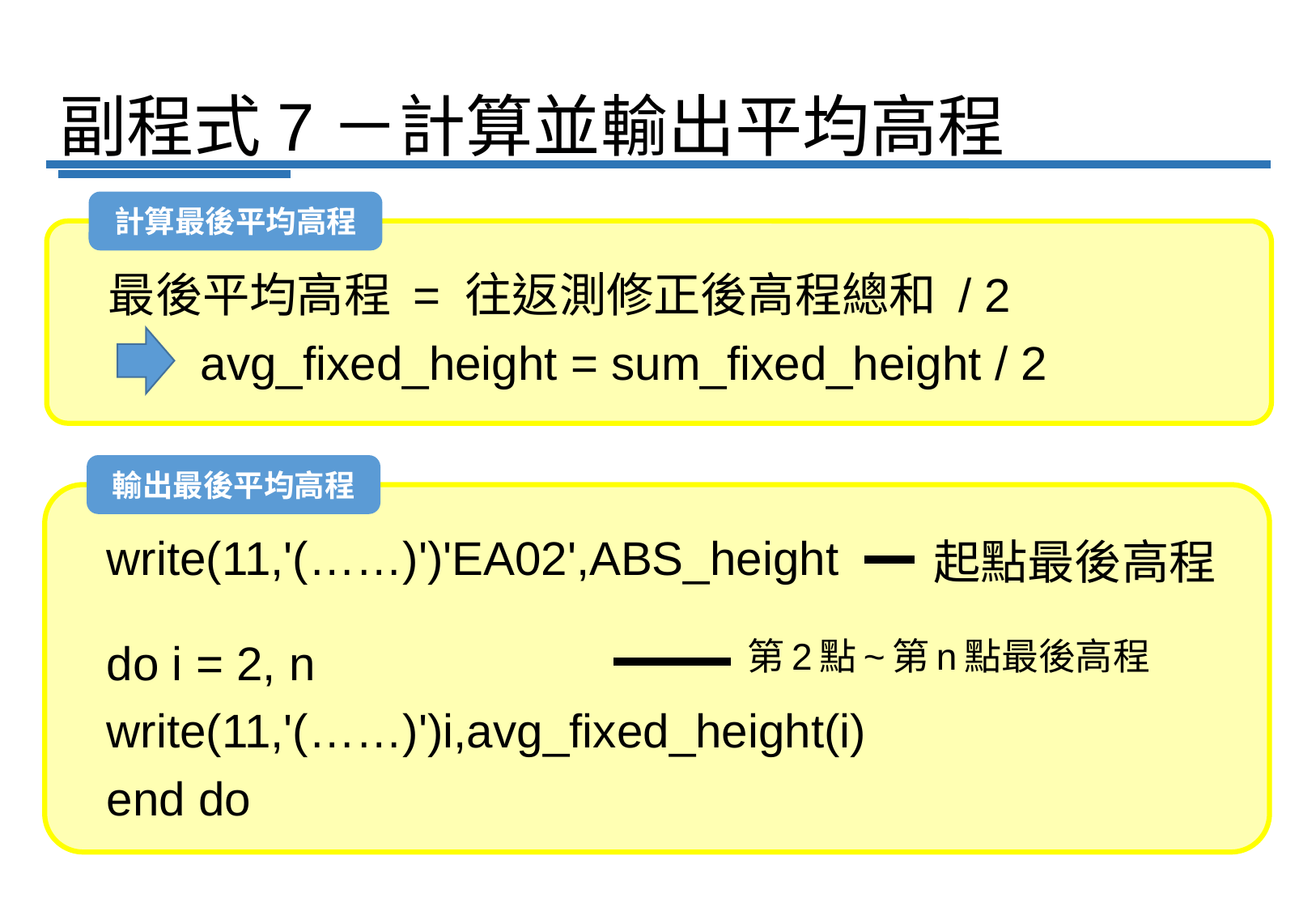

# 副程式7－計算並輸出平均高程

計算最後平均高程

最後平均高程 = 往返測修正後高程總和 / 2
       avg_fixed_height = sum_fixed_height / 2

輸出最後平均高程

write(11,'(……)')'EA02',ABS_height

do i = 2, n
write(11,'(……)')i,avg_fixed_height(i)
end do

起點最後高程

第2點~第n點最後高程